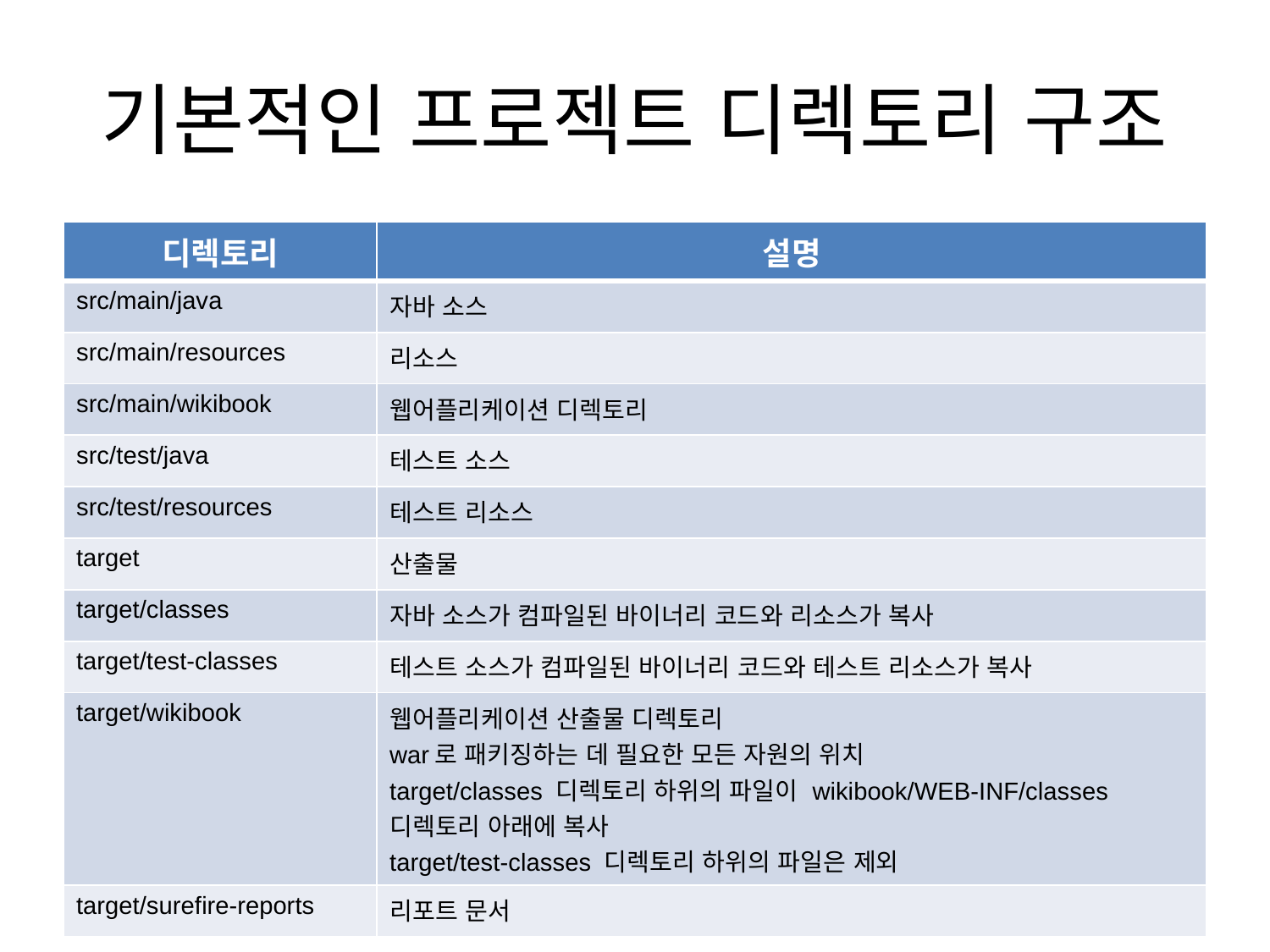

# 기본적인 프로젝트 디렉토리 구조
| 디렉토리 | 설명 |
| --- | --- |
| src/main/java | 자바 소스 |
| src/main/resources | 리소스 |
| src/main/wikibook | 웹어플리케이션 디렉토리 |
| src/test/java | 테스트 소스 |
| src/test/resources | 테스트 리소스 |
| target | 산출물 |
| target/classes | 자바 소스가 컴파일된 바이너리 코드와 리소스가 복사 |
| target/test-classes | 테스트 소스가 컴파일된 바이너리 코드와 테스트 리소스가 복사 |
| target/wikibook | 웹어플리케이션 산출물 디렉토리 war로 패키징하는 데 필요한 모든 자원의 위치 target/classes 디렉토리 하위의 파일이 wikibook/WEB-INF/classes 디렉토리 아래에 복사 target/test-classes 디렉토리 하위의 파일은 제외 |
| target/surefire-reports | 리포트 문서 |